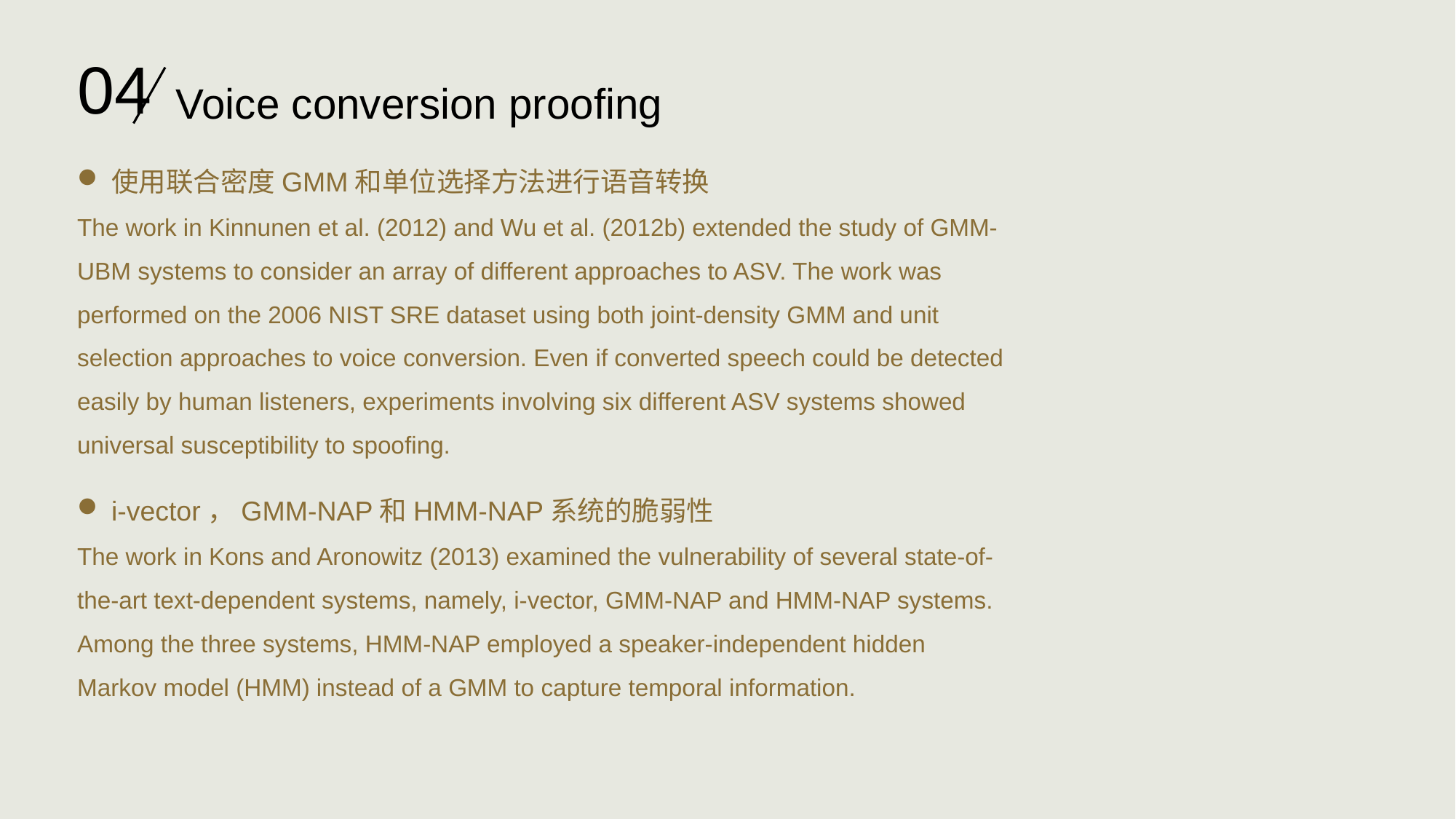

04
Voice conversion proofing
使用联合密度GMM和单位选择方法进行语音转换
The work in Kinnunen et al. (2012) and Wu et al. (2012b) extended the study of GMM-UBM systems to consider an array of different approaches to ASV. The work was performed on the 2006 NIST SRE dataset using both joint-density GMM and unit selection approaches to voice conversion. Even if converted speech could be detected easily by human listeners, experiments involving six different ASV systems showed universal susceptibility to spoofing.
i-vector，GMM-NAP和HMM-NAP系统的脆弱性
The work in Kons and Aronowitz (2013) examined the vulnerability of several state-of-the-art text-dependent systems, namely, i-vector, GMM-NAP and HMM-NAP systems. Among the three systems, HMM-NAP employed a speaker-independent hidden Markov model (HMM) instead of a GMM to capture temporal information.